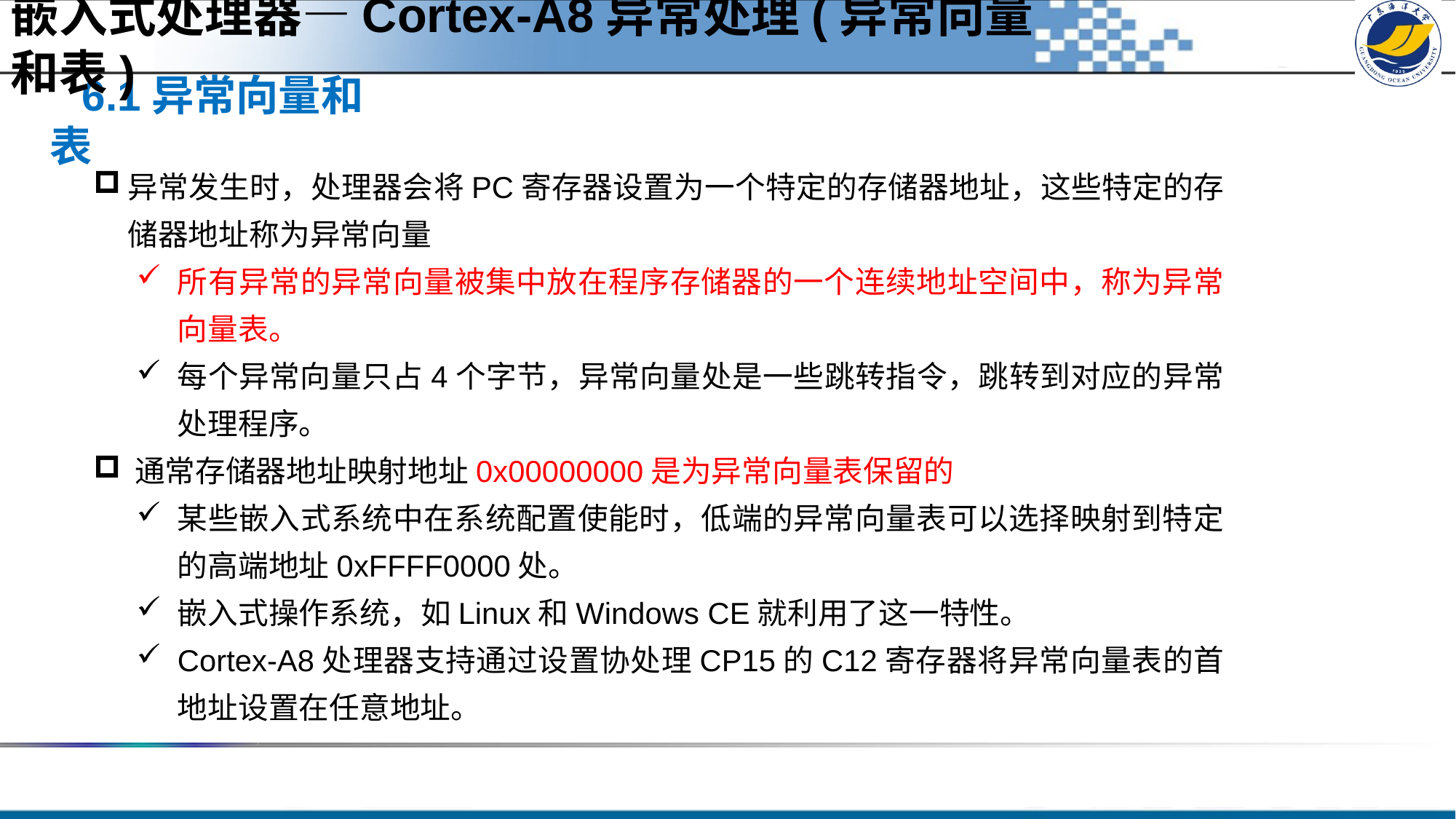

嵌入式处理器—Cortex-A8异常处理(异常向量和表)
6.1异常向量和表
异常发生时，处理器会将PC寄存器设置为一个特定的存储器地址，这些特定的存储器地址称为异常向量
所有异常的异常向量被集中放在程序存储器的一个连续地址空间中，称为异常向量表。
每个异常向量只占4个字节，异常向量处是一些跳转指令，跳转到对应的异常处理程序。
通常存储器地址映射地址0x00000000是为异常向量表保留的
某些嵌入式系统中在系统配置使能时，低端的异常向量表可以选择映射到特定的高端地址0xFFFF0000处。
嵌入式操作系统，如Linux和Windows CE就利用了这一特性。
Cortex-A8处理器支持通过设置协处理CP15的C12寄存器将异常向量表的首地址设置在任意地址。
125